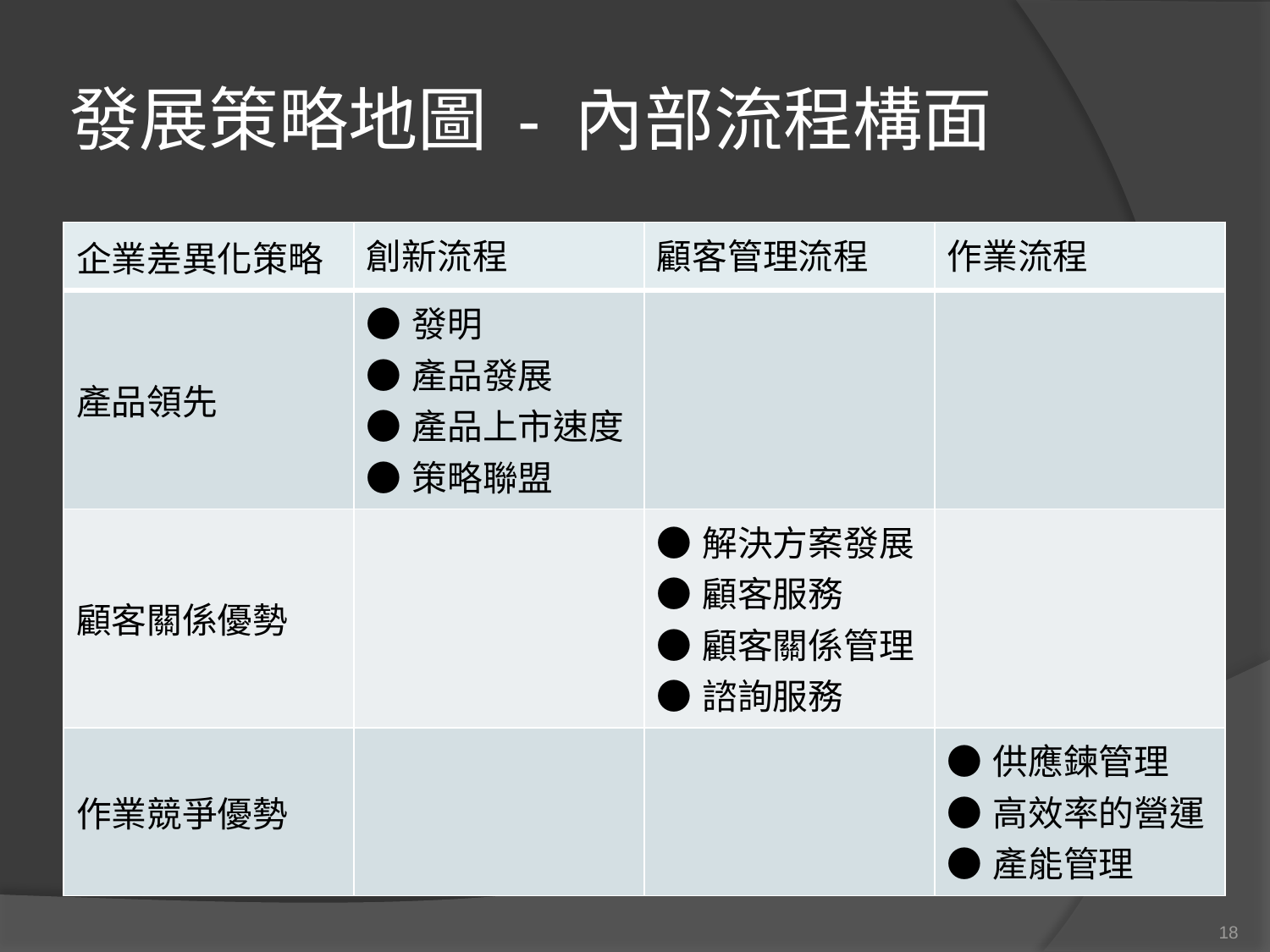

# 發展策略地圖 - 內部流程構面
| 企業差異化策略 | 創新流程 | 顧客管理流程 | 作業流程 |
| --- | --- | --- | --- |
| 產品領先 | ●發明 ●產品發展 ●產品上市速度 ●策略聯盟 |  |  |
| 顧客關係優勢 |  | ●解決方案發展 ●顧客服務 ●顧客關係管理 ●諮詢服務 |  |
| 作業競爭優勢 |  |  | ●供應鍊管理 ●高效率的營運 ●產能管理 |
18